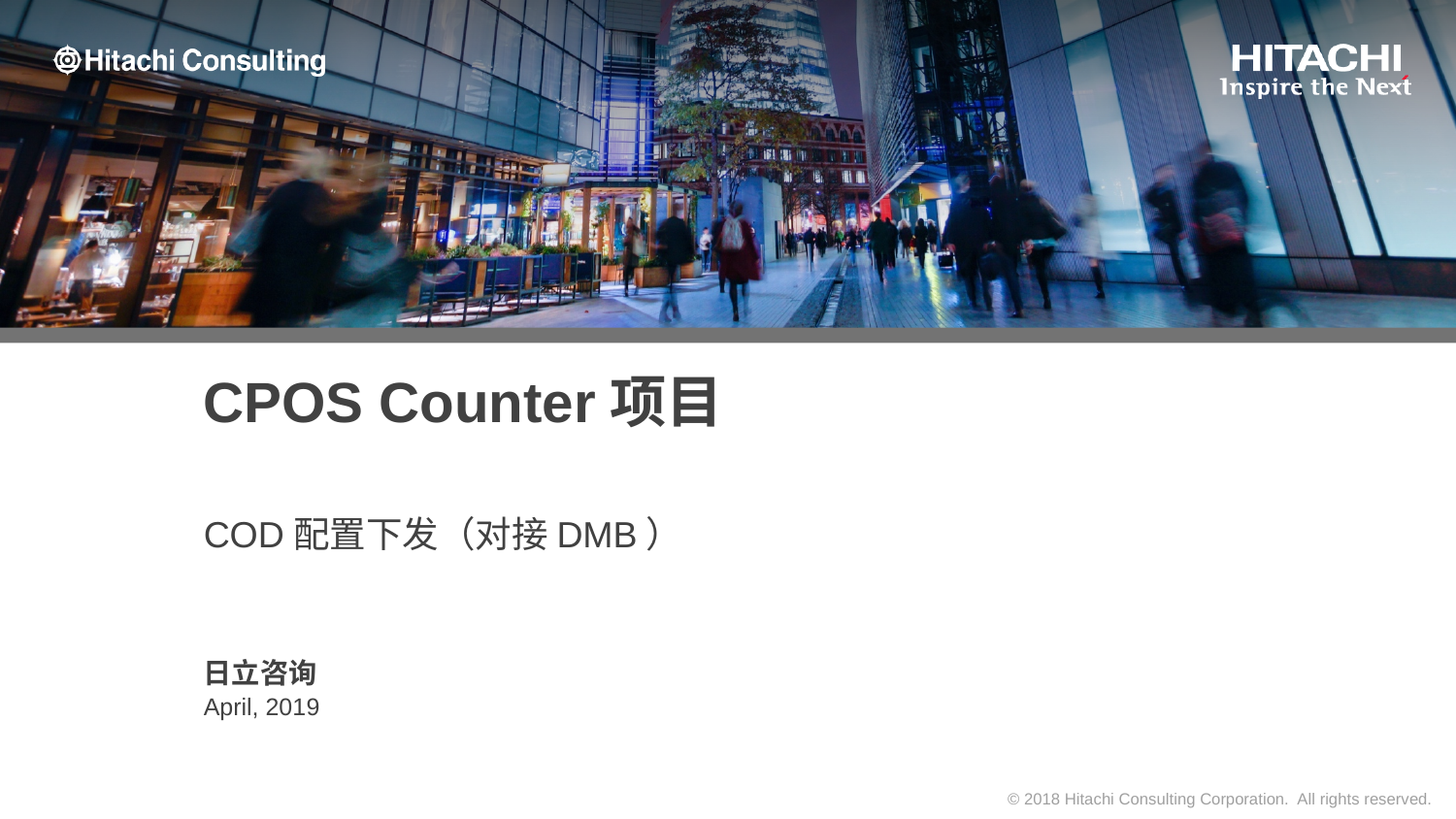

# CPOS Counter项目
COD配置下发（对接DMB）
日立咨询
April, 2019